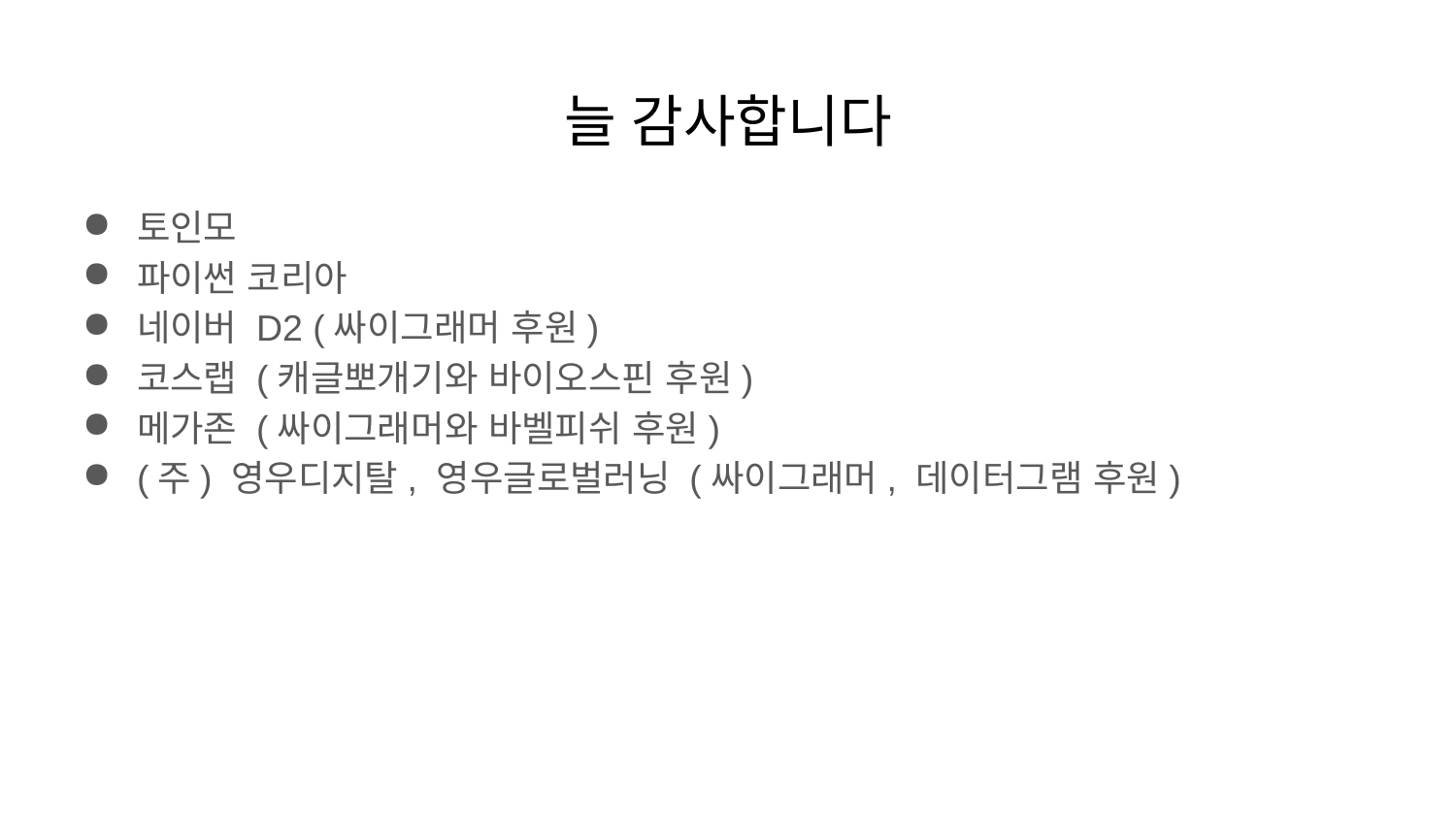

# 늘 감사합니다
토인모
파이썬 코리아
네이버 D2 (싸이그래머 후원)
코스랩 (캐글뽀개기와 바이오스핀 후원)
메가존 (싸이그래머와 바벨피쉬 후원)
(주) 영우디지탈, 영우글로벌러닝 (싸이그래머, 데이터그램 후원)